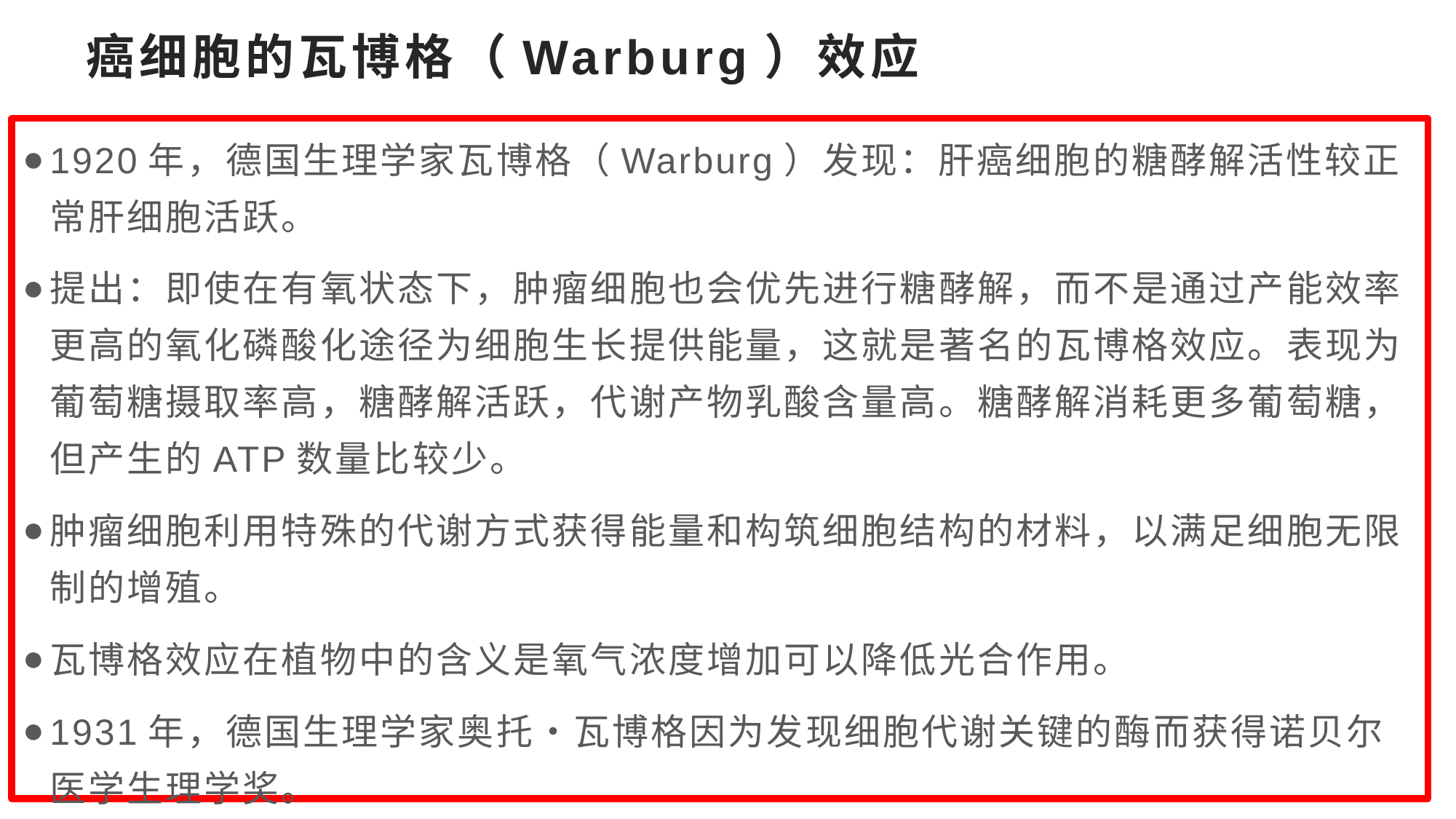

癌细胞的瓦博格（Warburg）效应
1920年，德国生理学家瓦博格（Warburg）发现：肝癌细胞的糖酵解活性较正常肝细胞活跃。
提出：即使在有氧状态下，肿瘤细胞也会优先进行糖酵解，而不是通过产能效率更高的氧化磷酸化途径为细胞生长提供能量，这就是著名的瓦博格效应。表现为葡萄糖摄取率高，糖酵解活跃，代谢产物乳酸含量高。糖酵解消耗更多葡萄糖，但产生的ATP数量比较少。
肿瘤细胞利用特殊的代谢方式获得能量和构筑细胞结构的材料，以满足细胞无限制的增殖。
瓦博格效应在植物中的含义是氧气浓度增加可以降低光合作用。
1931年，德国生理学家奥托•瓦博格因为发现细胞代谢关键的酶而获得诺贝尔医学生理学奖。